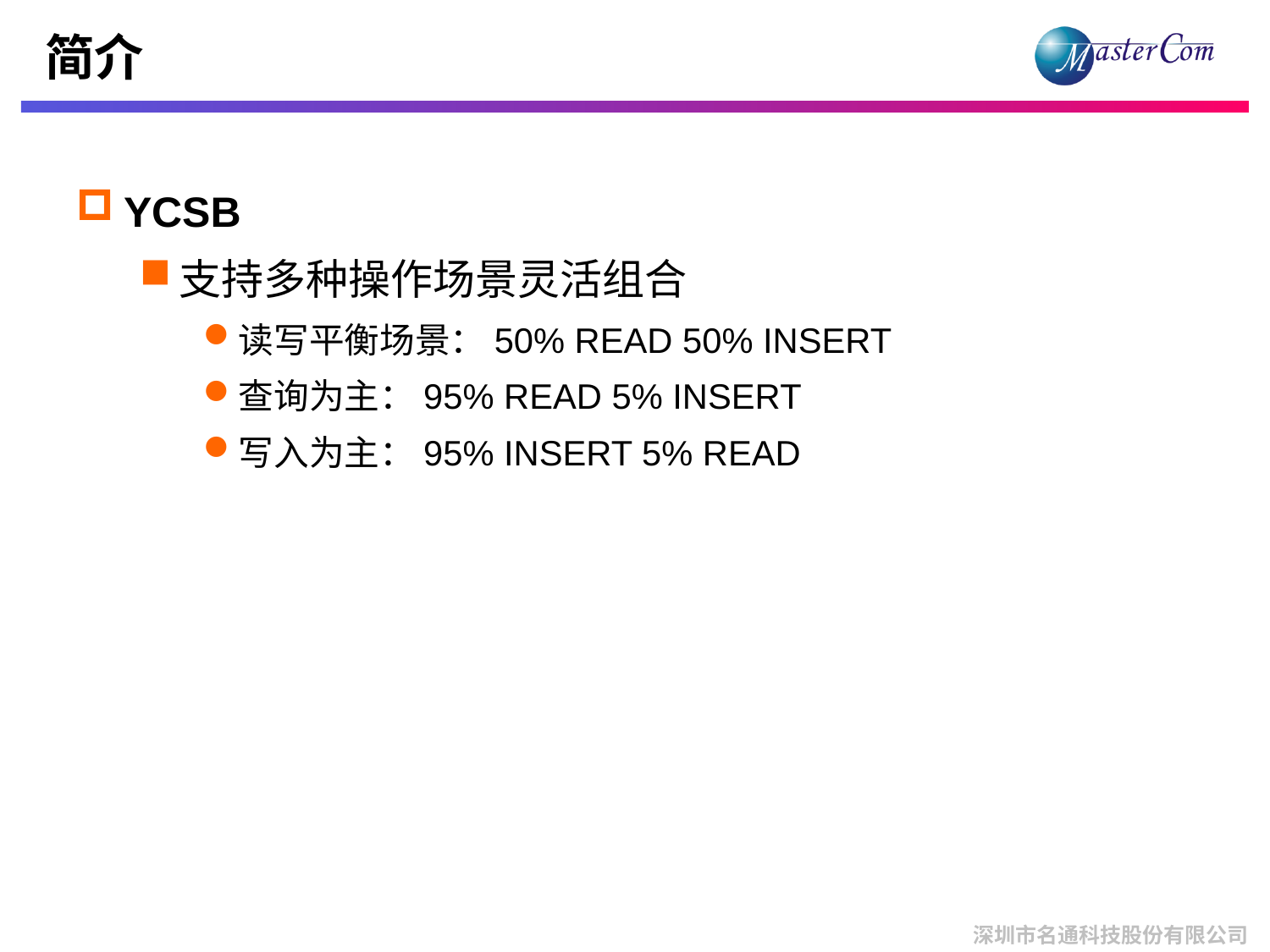

# 简介
YCSB
支持多种操作场景灵活组合
读写平衡场景：50% READ 50% INSERT
查询为主：95% READ 5% INSERT
写入为主：95% INSERT 5% READ